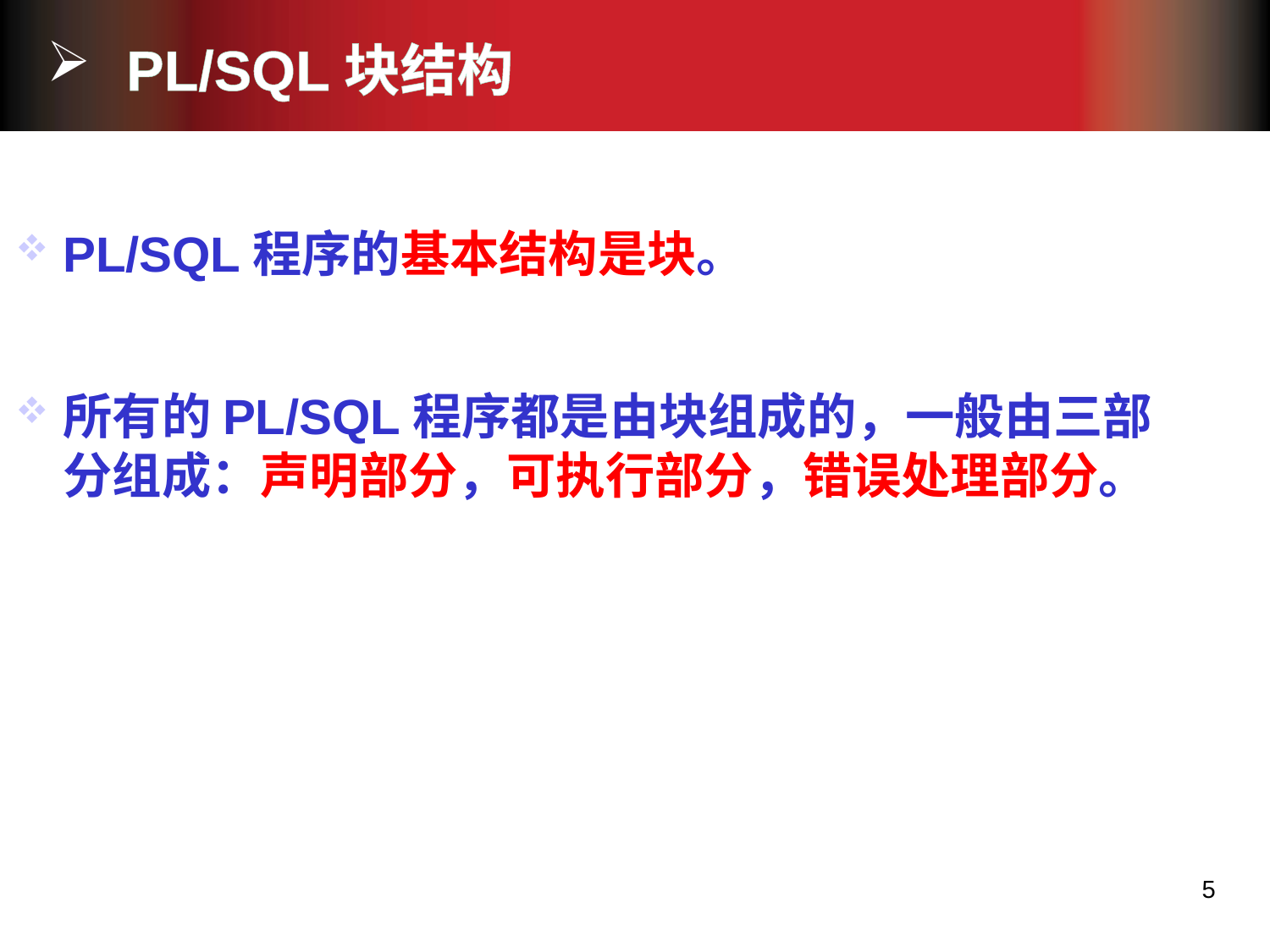

# PL/SQL块结构
PL/SQL程序的基本结构是块。

所有的PL/SQL程序都是由块组成的，一般由三部分组成：声明部分，可执行部分，错误处理部分。
5